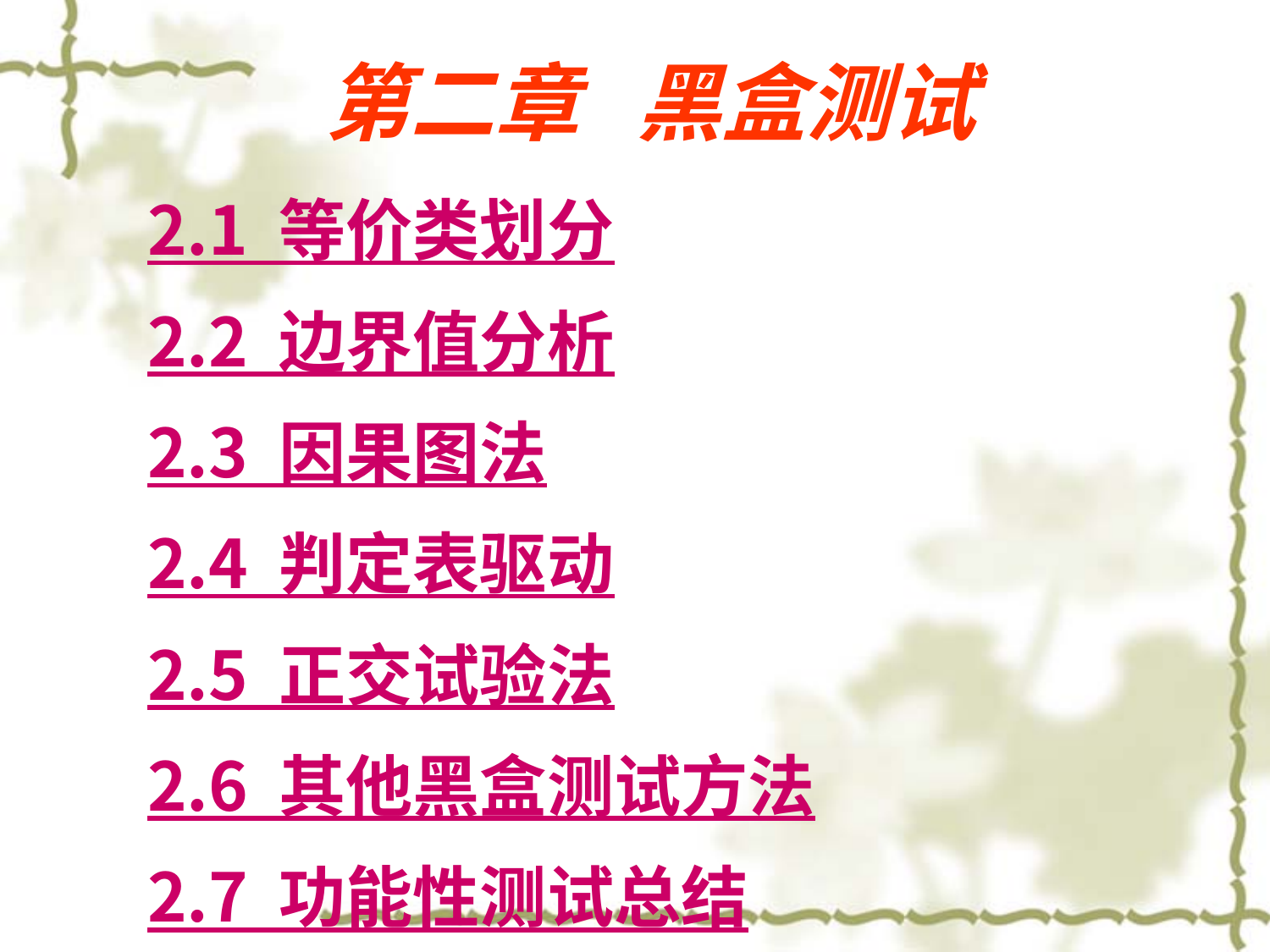

# 第二章   黑盒测试
2.1  等价类划分
2.2  边界值分析
2.3  因果图法
2.4  判定表驱动
2.5  正交试验法
2.6  其他黑盒测试方法
2.7  功能性测试总结